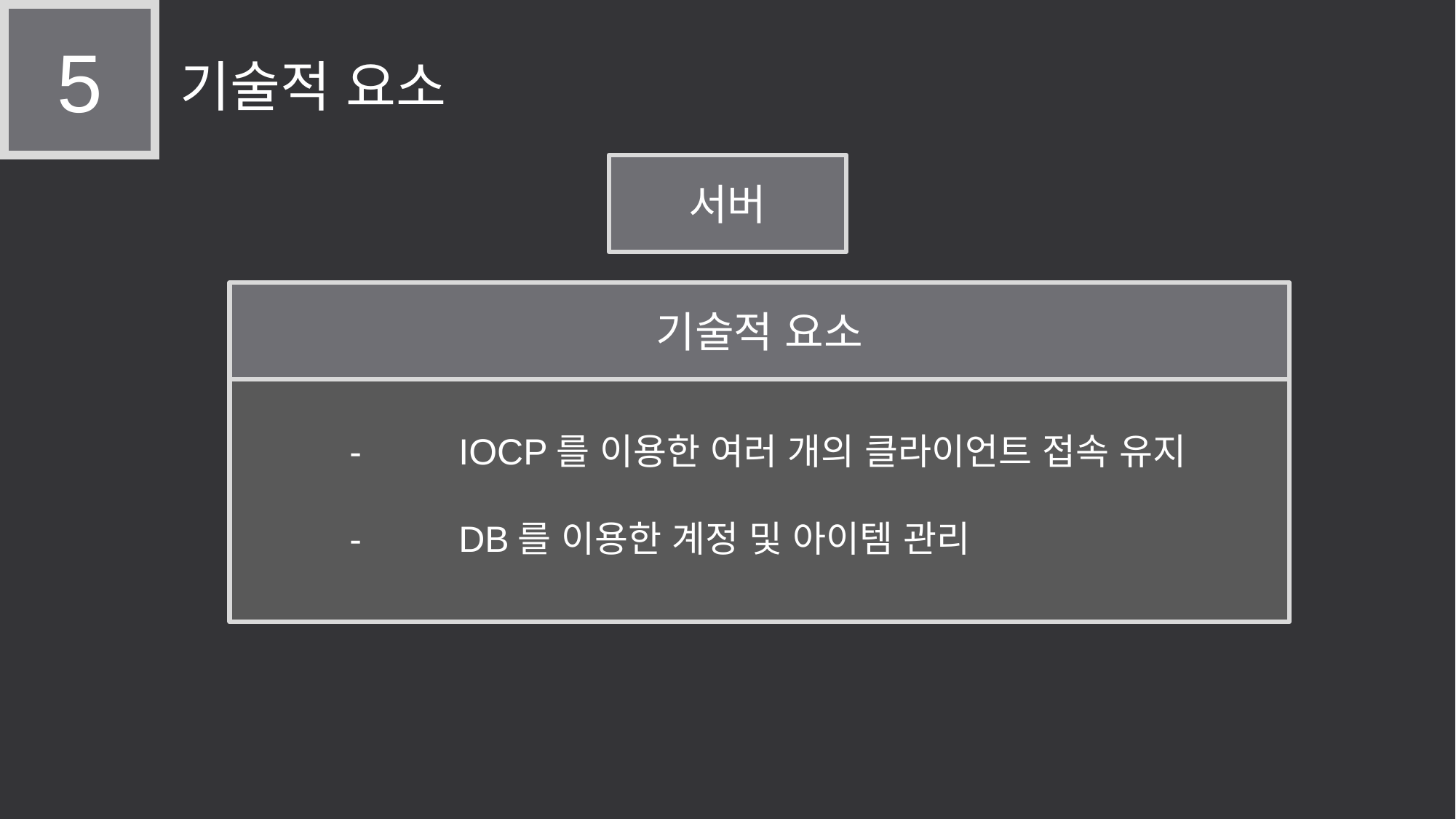

5
기술적 요소
서버
기술적 요소

	-	IOCP를 이용한 여러 개의 클라이언트 접속 유지

	-	DB를 이용한 계정 및 아이템 관리